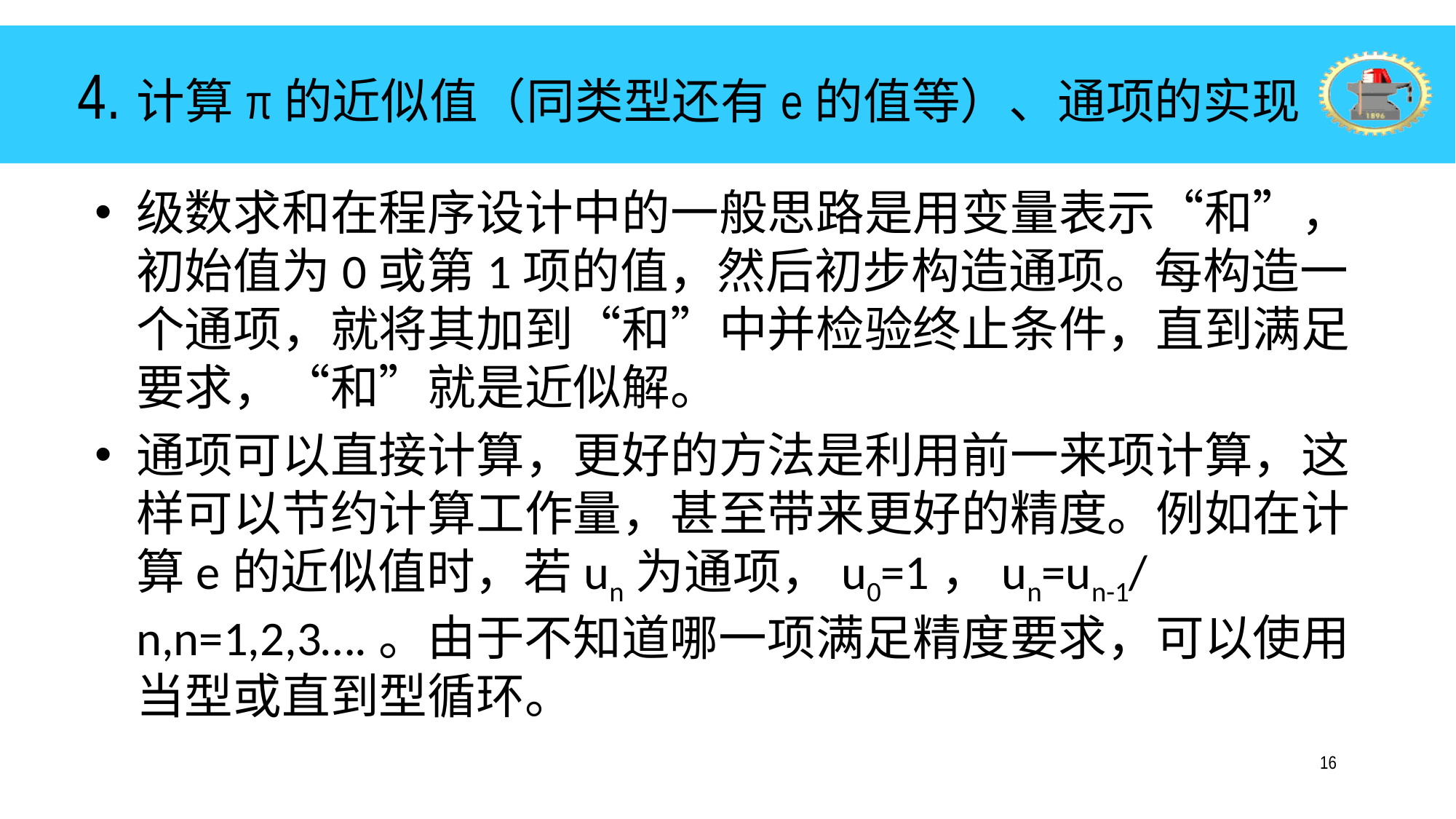

# 4.计算π的近似值（同类型还有e的值等）、通项的实现
级数求和在程序设计中的一般思路是用变量表示“和”，初始值为0或第1项的值，然后初步构造通项。每构造一个通项，就将其加到“和”中并检验终止条件，直到满足要求，“和”就是近似解。
通项可以直接计算，更好的方法是利用前一来项计算，这样可以节约计算工作量，甚至带来更好的精度。例如在计算e的近似值时，若un为通项，u0=1，un=un-1/n,n=1,2,3….。由于不知道哪一项满足精度要求，可以使用当型或直到型循环。
16